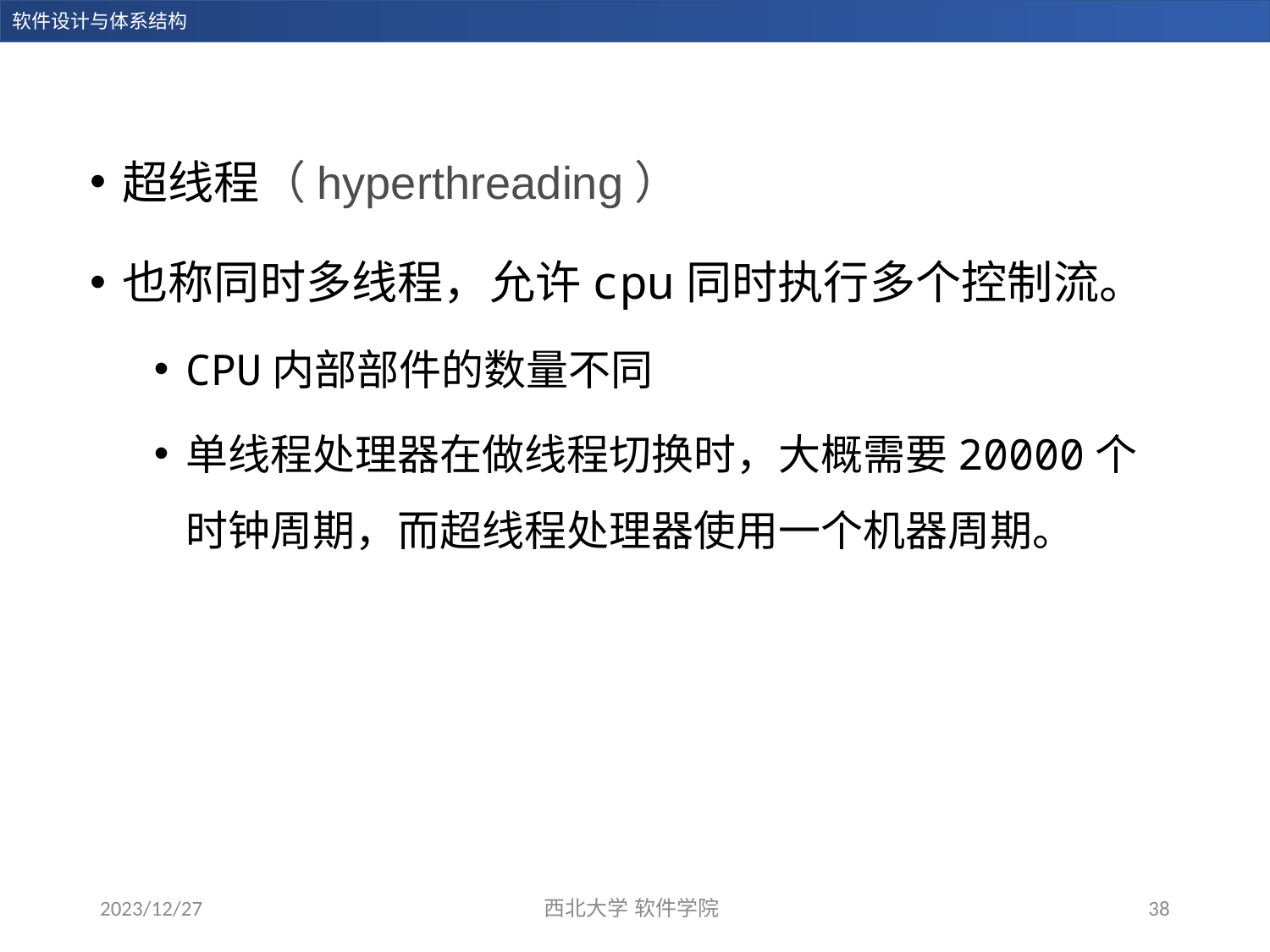

超线程（hyperthreading）
也称同时多线程，允许cpu同时执行多个控制流。
CPU内部部件的数量不同
单线程处理器在做线程切换时，大概需要20000个时钟周期，而超线程处理器使用一个机器周期。
2023/12/27
西北大学 软件学院
38